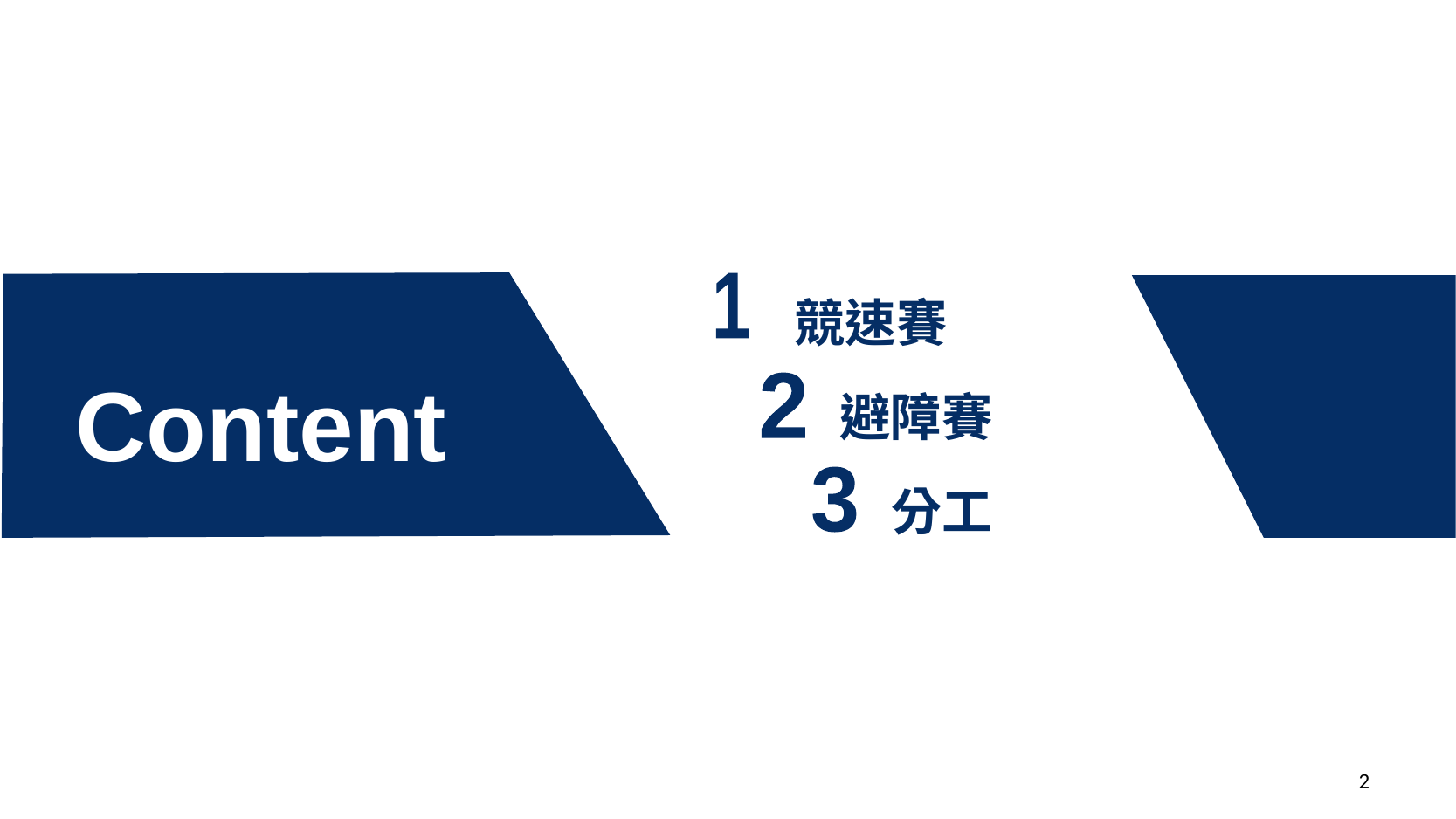

競速賽
1

Content
避障賽
2
分工
3
2